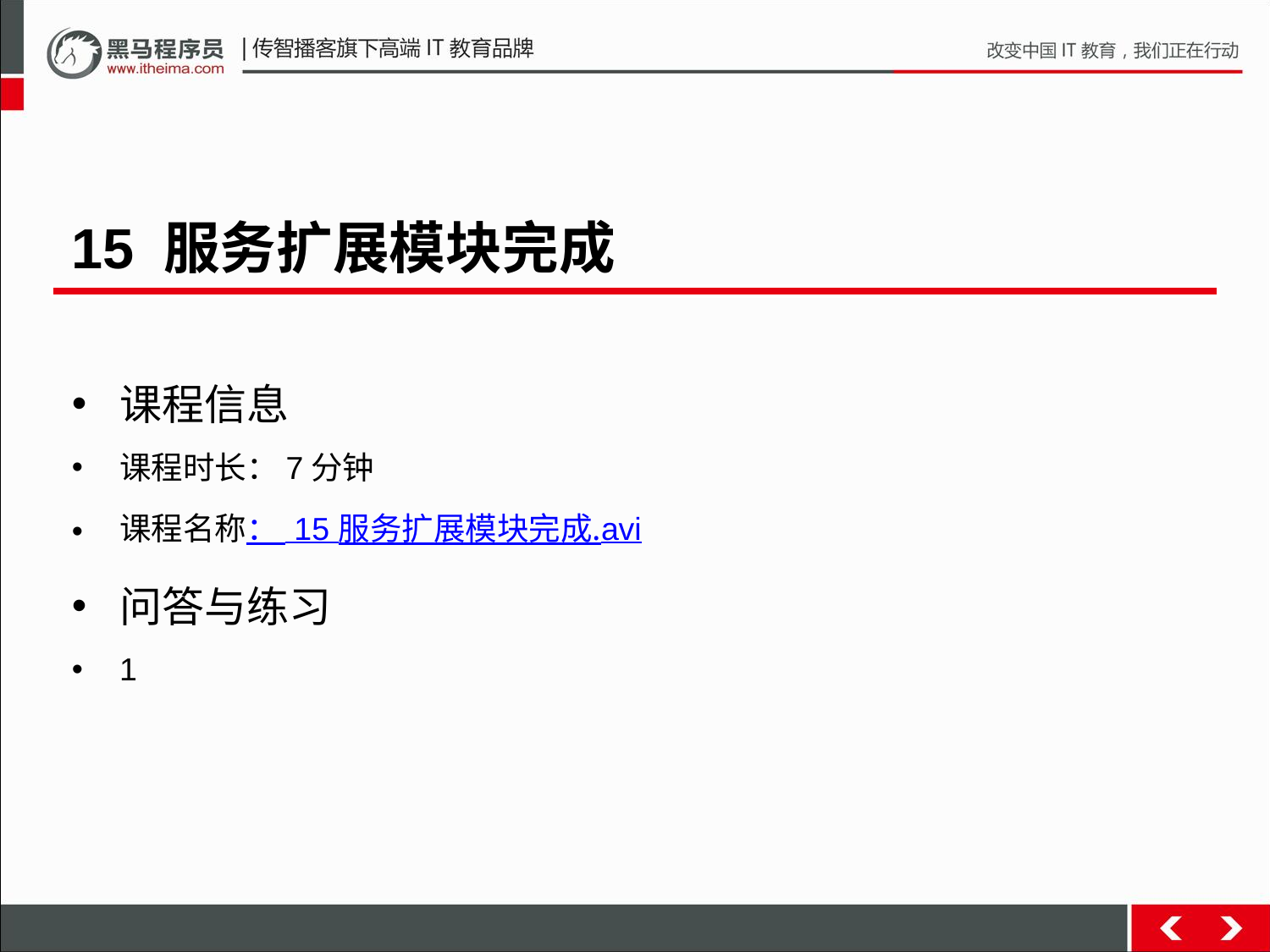

15 服务扩展模块完成
课程信息
课程时长：7分钟
课程名称：  15 服务扩展模块完成.avi
问答与练习
1